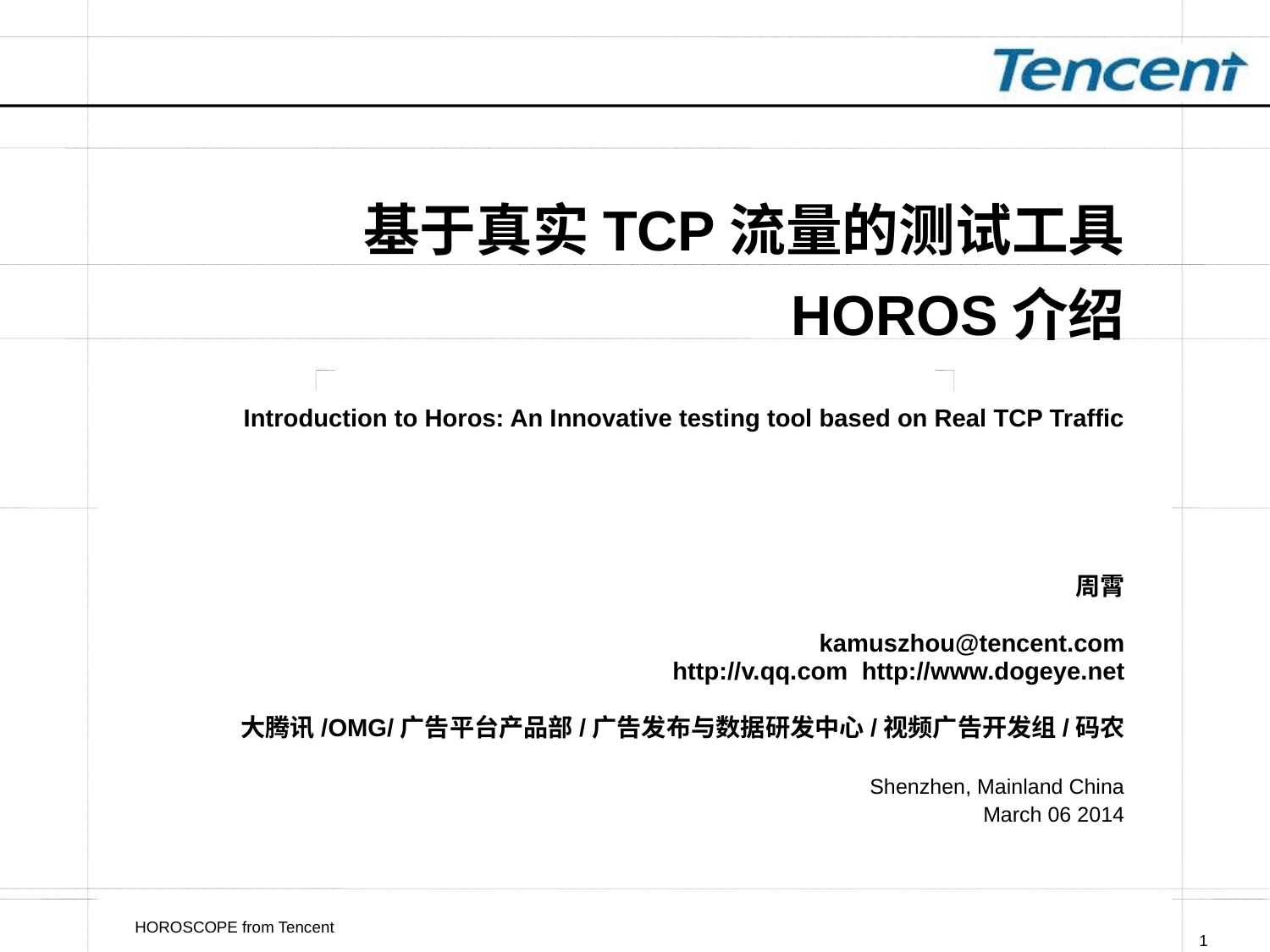

# 基于真实TCP流量的测试工具 HOROS介绍 Introduction to Horos: An Innovative testing tool based on Real TCP Traffic 周霄 kamuszhou@tencent.com http://v.qq.com  http://www.dogeye.net 大腾讯/OMG/广告平台产品部/广告发布与数据研发中心/视频广告开发组/码农 Shenzhen, Mainland China March 06 2014
HOROSCOPE from Tencent